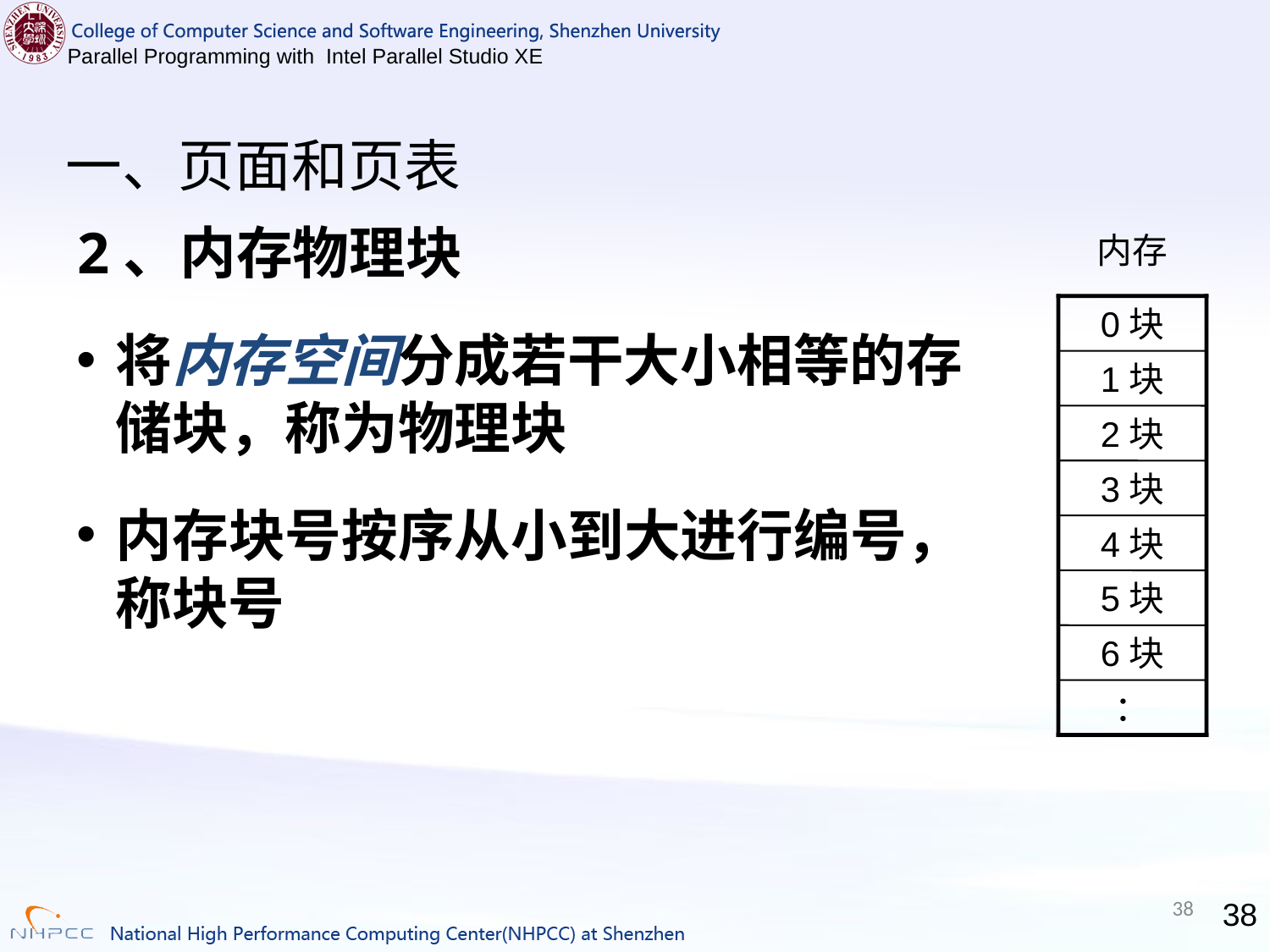

# 一、页面和页表
2、内存物理块
将内存空间分成若干大小相等的存储块，称为物理块
内存块号按序从小到大进行编号，称块号
内存
0块

1块

2块

3块

4块

5块

6块

：

38
38